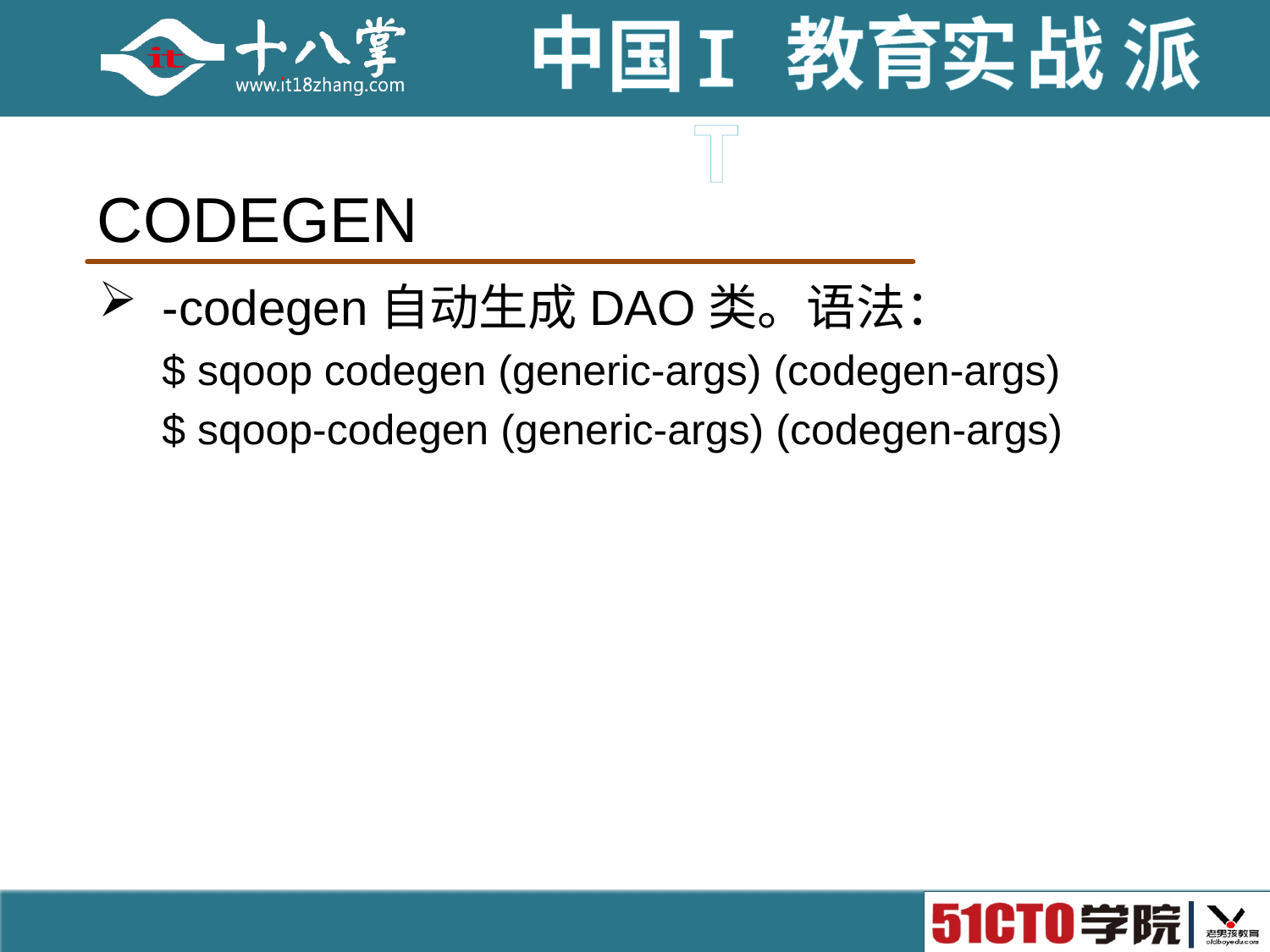

# CODEGEN
-codegen自动生成DAO类。语法：
$ sqoop codegen (generic-args) (codegen-args)
$ sqoop-codegen (generic-args) (codegen-args)